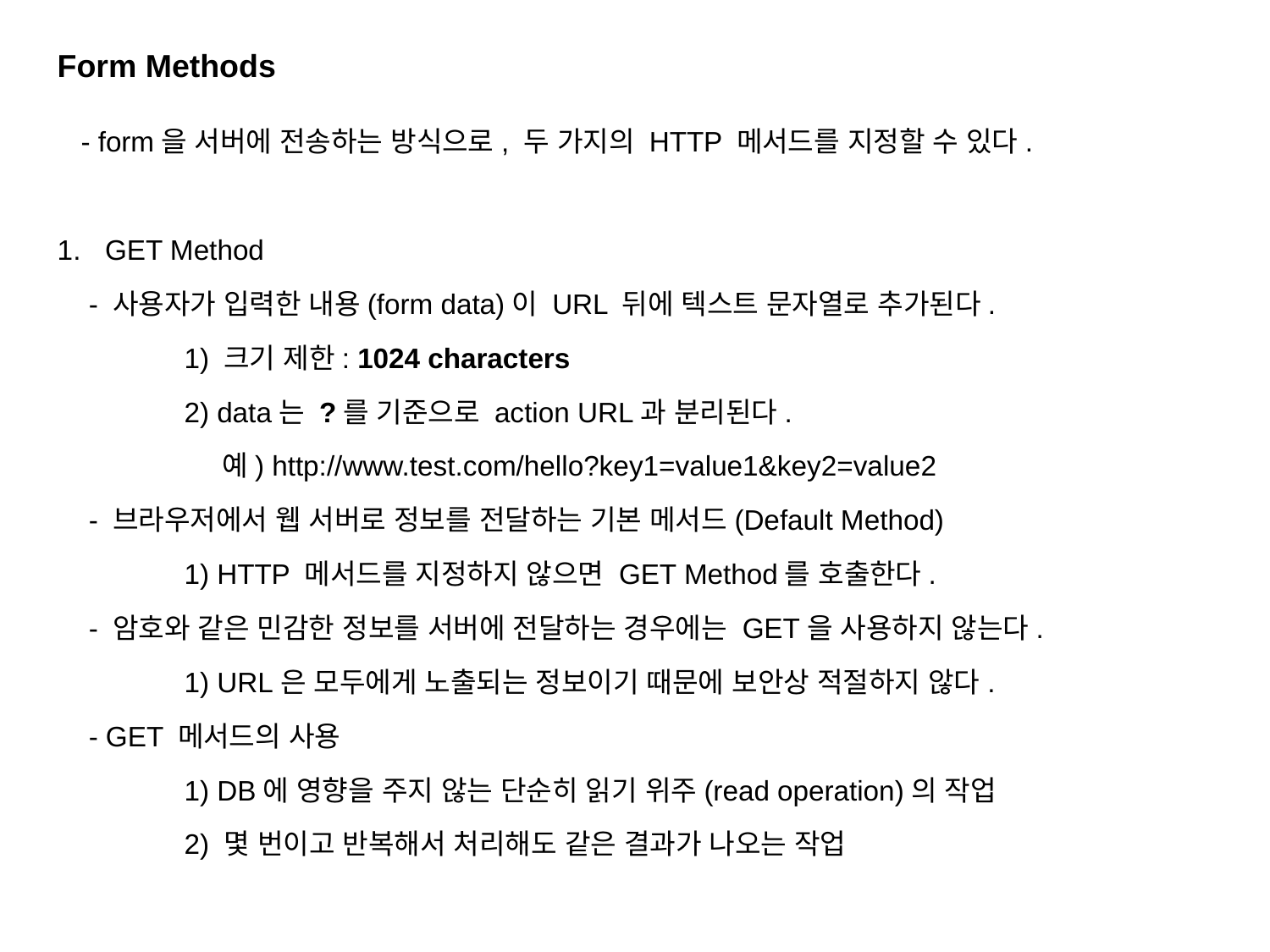

Form Methods
   - form을 서버에 전송하는 방식으로, 두 가지의 HTTP 메서드를 지정할 수 있다.

GET Method
    - 사용자가 입력한 내용(form data)이 URL 뒤에 텍스트 문자열로 추가된다.
	1) 크기 제한: 1024 characters
	2) data는 ?를 기준으로 action URL과 분리된다.
	    예) http://www.test.com/hello?key1=value1&key2=value2
    - 브라우저에서 웹 서버로 정보를 전달하는 기본 메서드(Default Method)
	1) HTTP 메서드를 지정하지 않으면 GET Method를 호출한다.
    - 암호와 같은 민감한 정보를 서버에 전달하는 경우에는 GET을 사용하지 않는다.
	1) URL은 모두에게 노출되는 정보이기 때문에 보안상 적절하지 않다.
    - GET 메서드의 사용
	1) DB에 영향을 주지 않는 단순히 읽기 위주(read operation)의 작업
	2) 몇 번이고 반복해서 처리해도 같은 결과가 나오는 작업